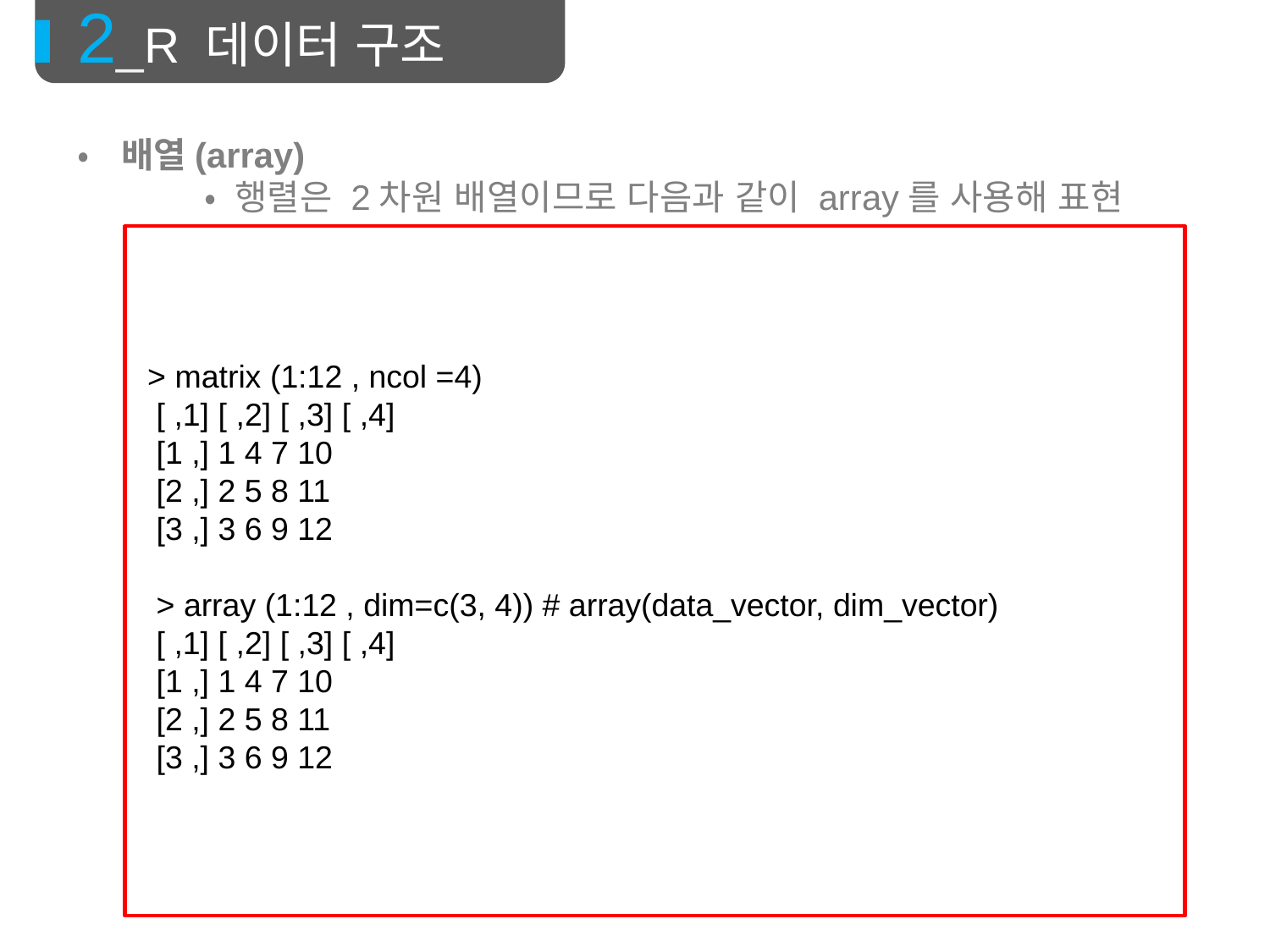

2_R 데이터 구조

•배열(array)
	• 행렬은 2차원 배열이므로 다음과 같이 array를 사용해 표현

> matrix (1:12 , ncol =4)
 [ ,1] [ ,2] [ ,3] [ ,4]
 [1 ,] 1 4 7 10
 [2 ,] 2 5 8 11
 [3 ,] 3 6 9 12
 > array (1:12 , dim=c(3, 4)) # array(data_vector, dim_vector)
 [ ,1] [ ,2] [ ,3] [ ,4]
 [1 ,] 1 4 7 10
 [2 ,] 2 5 8 11
 [3 ,] 3 6 9 12